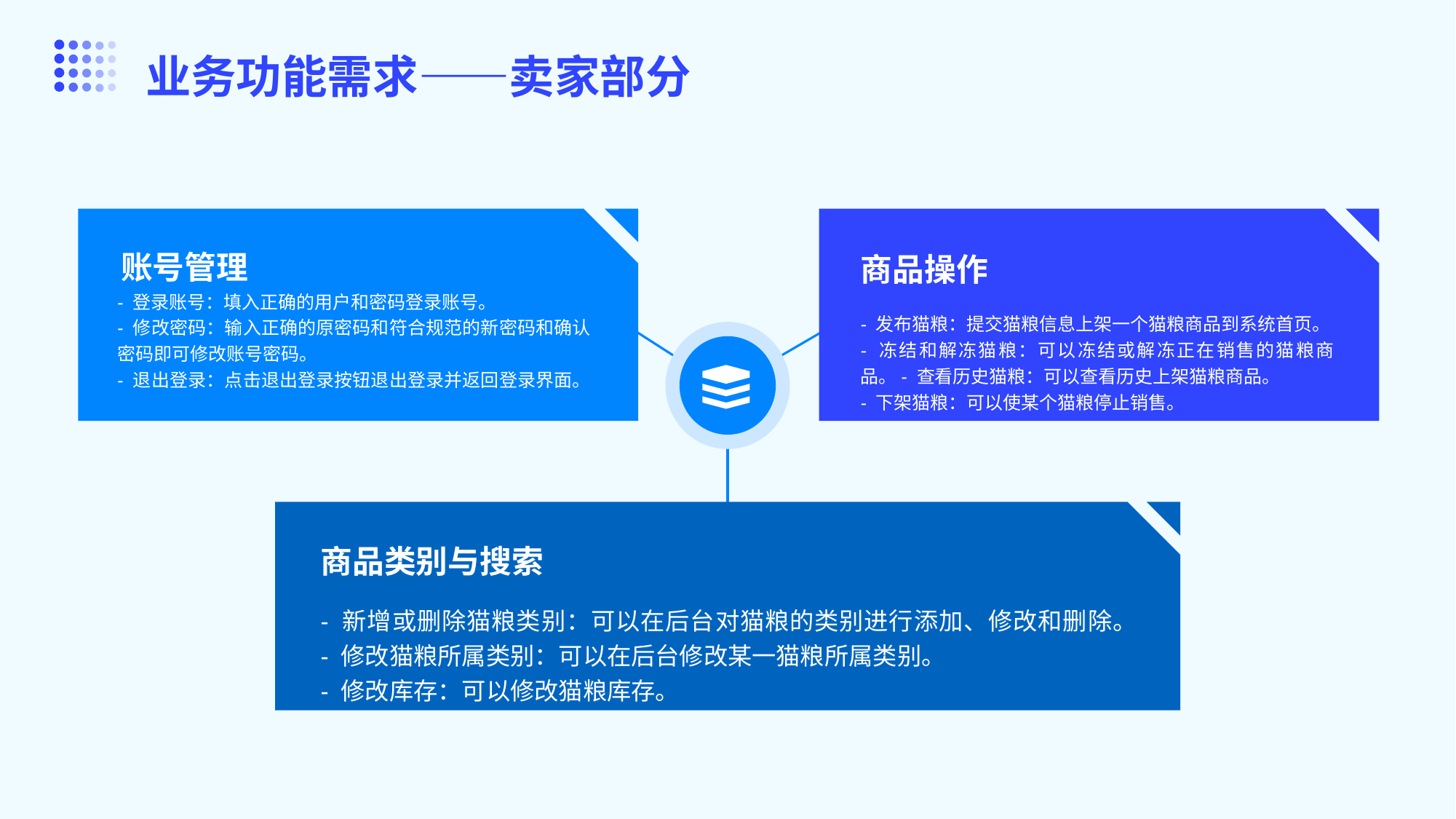

业务功能需求——卖家部分

账号管理
商品操作
- 登录账号：填入正确的用户和密码登录账号。
- 修改密码：输入正确的原密码和符合规范的新密码和确认密码即可修改账号密码。
- 退出登录：点击退出登录按钮退出登录并返回登录界面。
- 发布猫粮：提交猫粮信息上架一个猫粮商品到系统首页。
- 冻结和解冻猫粮：可以冻结或解冻正在销售的猫粮商品。- 查看历史猫粮：可以查看历史上架猫粮商品。
- 下架猫粮：可以使某个猫粮停止销售。

商品类别与搜索
- 新增或删除猫粮类别：可以在后台对猫粮的类别进行添加、修改和删除。
- 修改猫粮所属类别：可以在后台修改某一猫粮所属类别。
- 修改库存：可以修改猫粮库存。